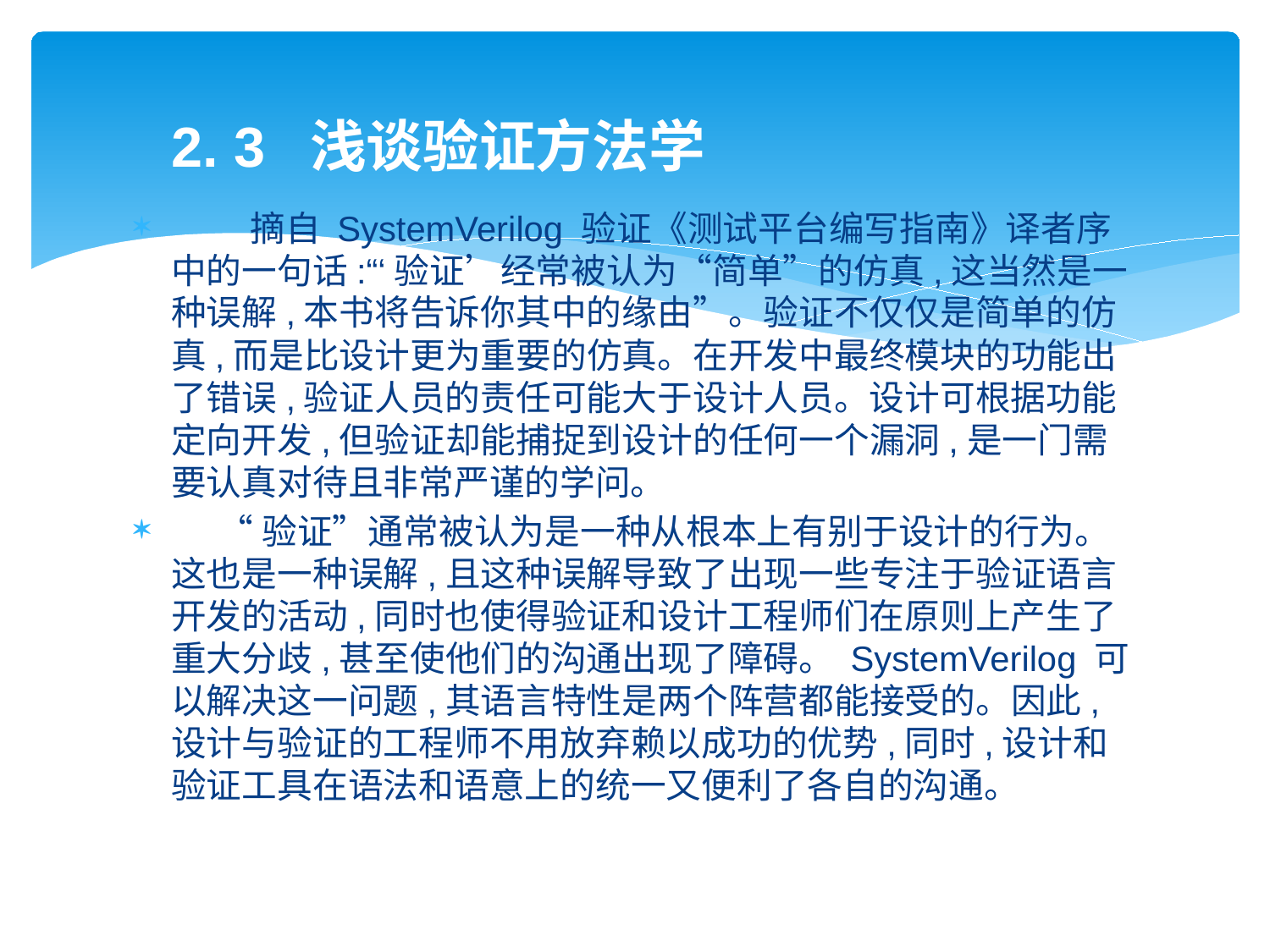

#
2. 3  浅谈验证方法学
         摘自 SystemVerilog 验证《测试平台编写指南》译者序中的一句话:“‘验证’经常被认为“简单”的仿真,这当然是一种误解,本书将告诉你其中的缘由”。验证不仅仅是简单的仿真,而是比设计更为重要的仿真。在开发中最终模块的功能出了错误,验证人员的责任可能大于设计人员。设计可根据功能定向开发,但验证却能捕捉到设计的任何一个漏洞,是一门需要认真对待且非常严谨的学问。
      “验证”通常被认为是一种从根本上有别于设计的行为。这也是一种误解,且这种误解导致了出现一些专注于验证语言开发的活动,同时也使得验证和设计工程师们在原则上产生了重大分歧,甚至使他们的沟通出现了障碍。 SystemVerilog 可以解决这一问题,其语言特性是两个阵营都能接受的。因此,设计与验证的工程师不用放弃赖以成功的优势,同时,设计和验证工具在语法和语意上的统一又便利了各自的沟通。